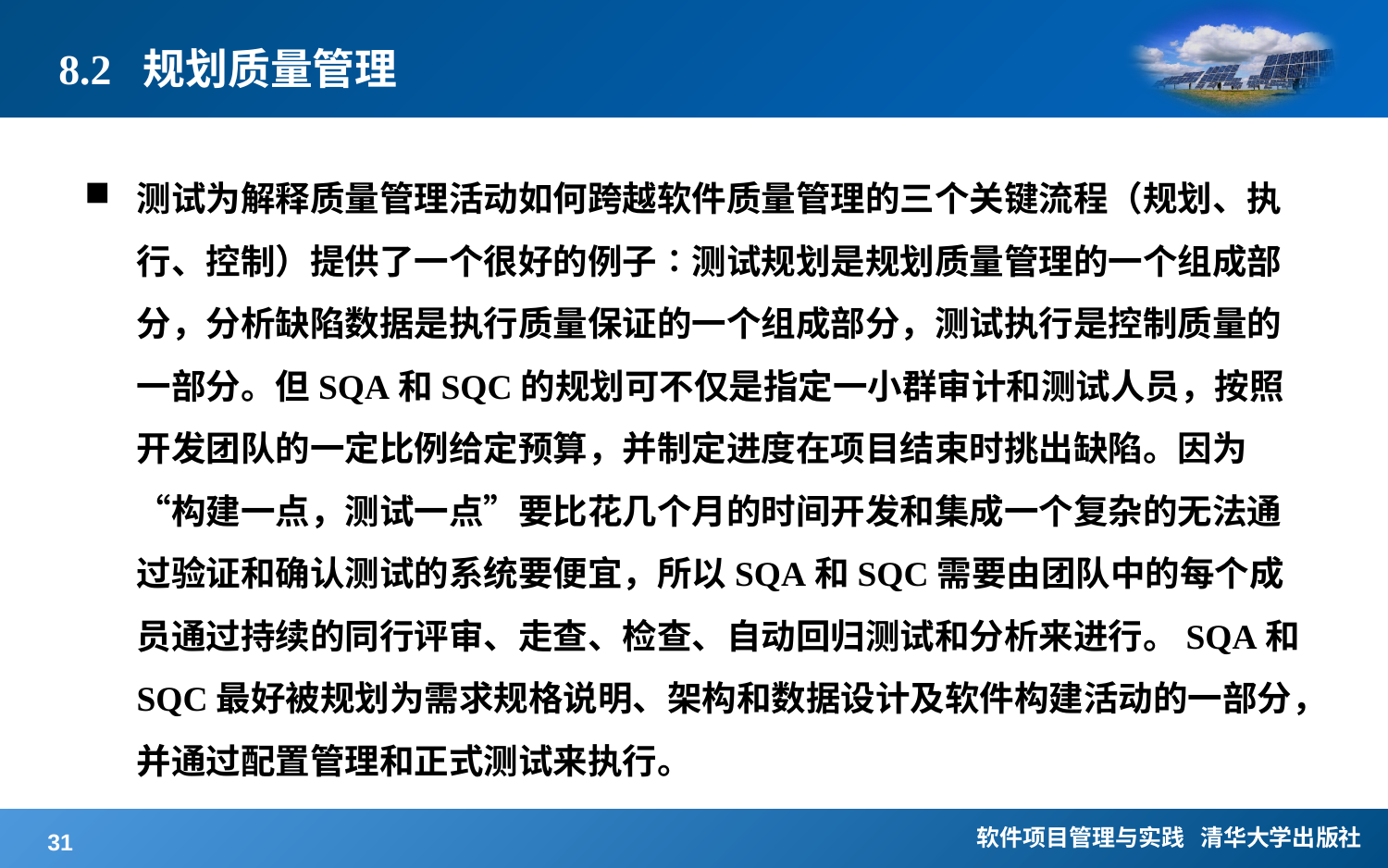

# 8.2  规划质量管理
测试为解释质量管理活动如何跨越软件质量管理的三个关键流程（规划、执行、控制）提供了一个很好的例子∶测试规划是规划质量管理的一个组成部分，分析缺陷数据是执行质量保证的一个组成部分，测试执行是控制质量的一部分。但SQA和SQC的规划可不仅是指定一小群审计和测试人员，按照开发团队的一定比例给定预算，并制定进度在项目结束时挑出缺陷。因为“构建一点，测试一点”要比花几个月的时间开发和集成一个复杂的无法通过验证和确认测试的系统要便宜，所以SQA和SQC需要由团队中的每个成员通过持续的同行评审、走查、检查、自动回归测试和分析来进行。SQA和SQC最好被规划为需求规格说明、架构和数据设计及软件构建活动的一部分，并通过配置管理和正式测试来执行。